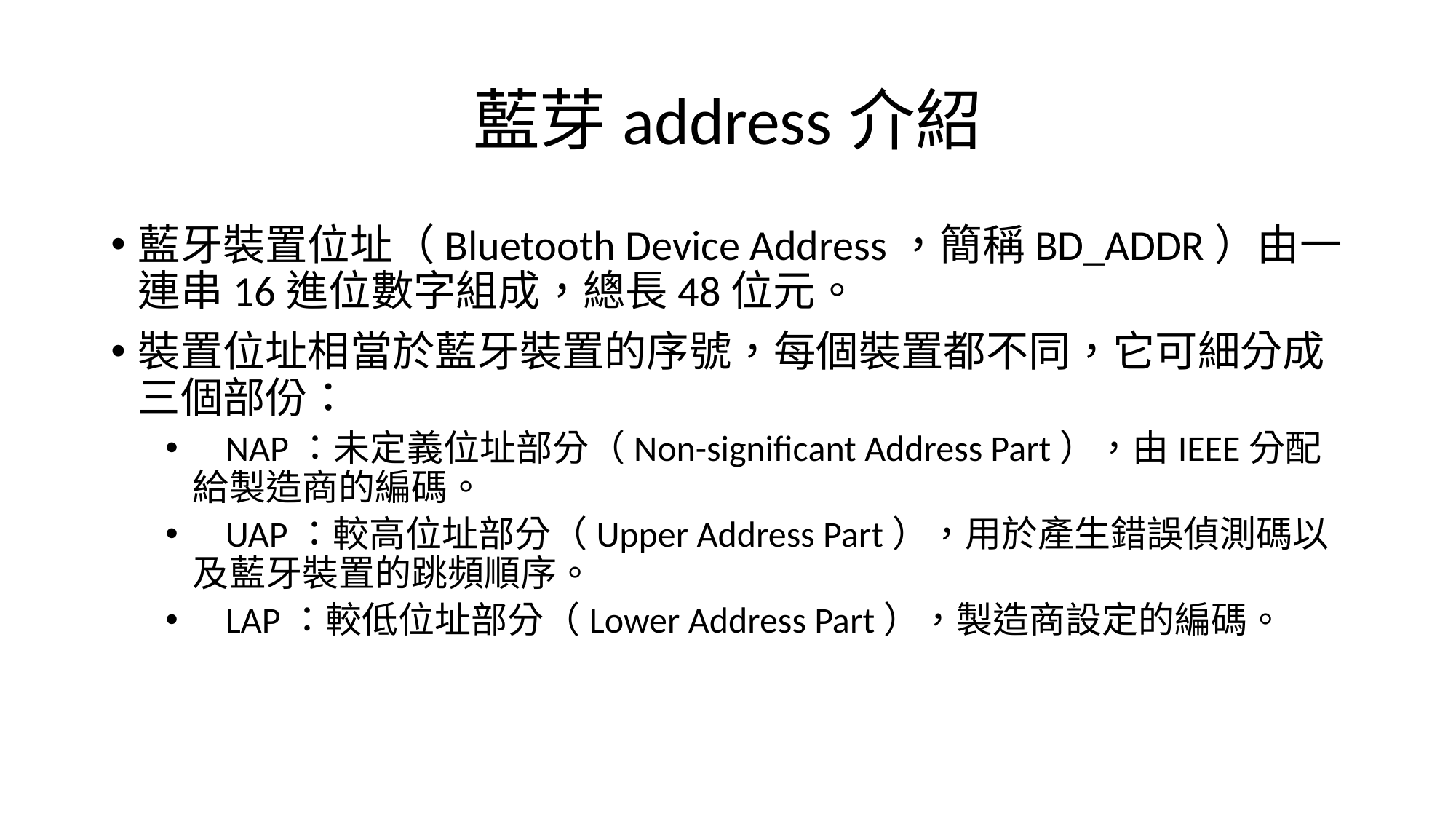

# 藍芽address介紹
藍牙裝置位址（Bluetooth Device Address，簡稱BD_ADDR）由一連串16進位數字組成，總長48位元。
裝置位址相當於藍牙裝置的序號，每個裝置都不同，它可細分成三個部份：
    NAP：未定義位址部分（Non-significant Address Part），由IEEE分配給製造商的編碼。
    UAP：較高位址部分（Upper Address Part），用於產生錯誤偵測碼以及藍牙裝置的跳頻順序。
    LAP：較低位址部分（Lower Address Part），製造商設定的編碼。